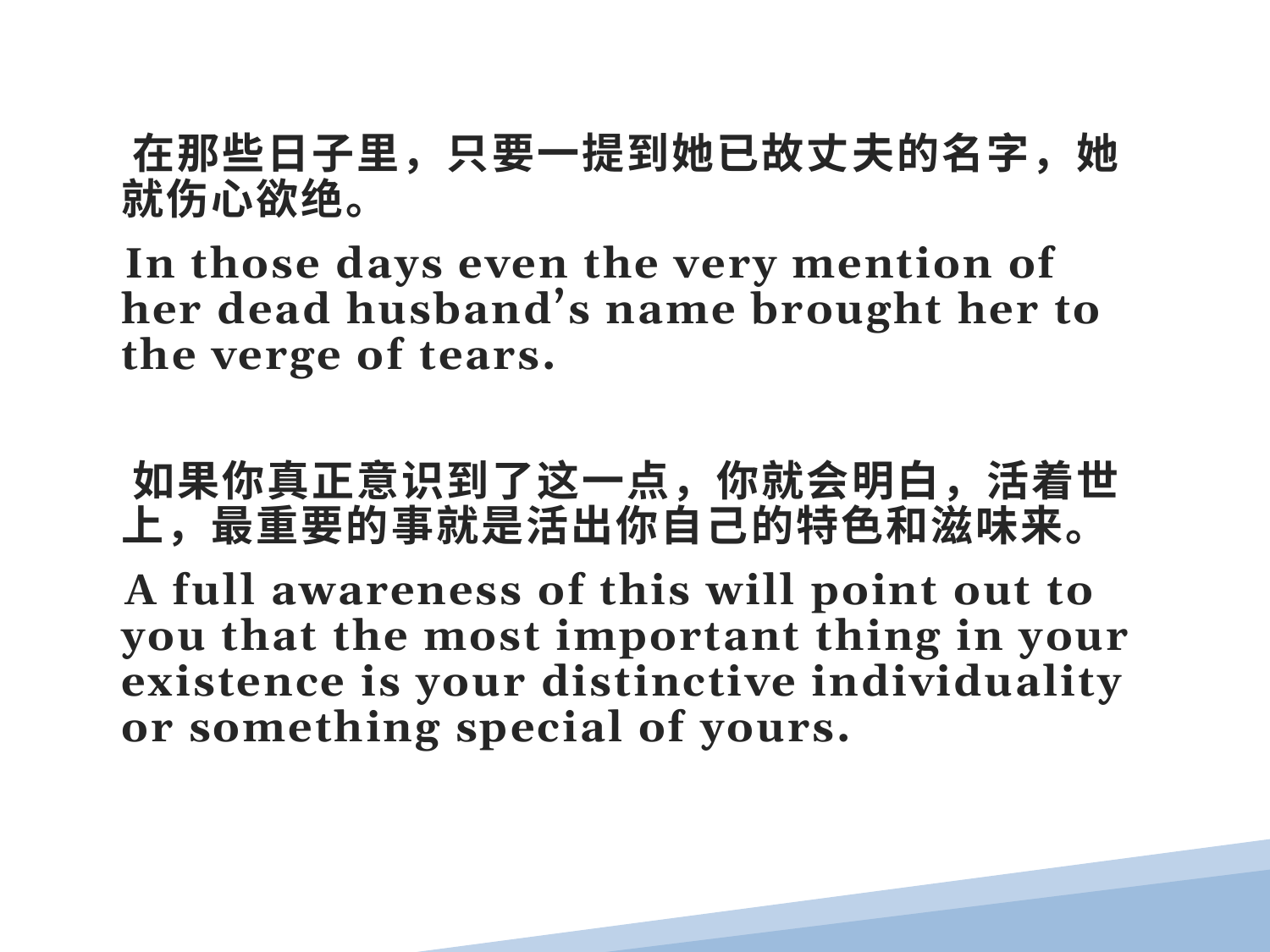

在那些日子里，只要一提到她已故丈夫的名字，她就伤心欲绝。
  In those days even the very mention of her dead husband’s name brought her to the verge of tears.

  如果你真正意识到了这一点，你就会明白，活着世上，最重要的事就是活出你自己的特色和滋味来。
  A full awareness of this will point out to you that the most important thing in your existence is your distinctive individuality or something special of yours.